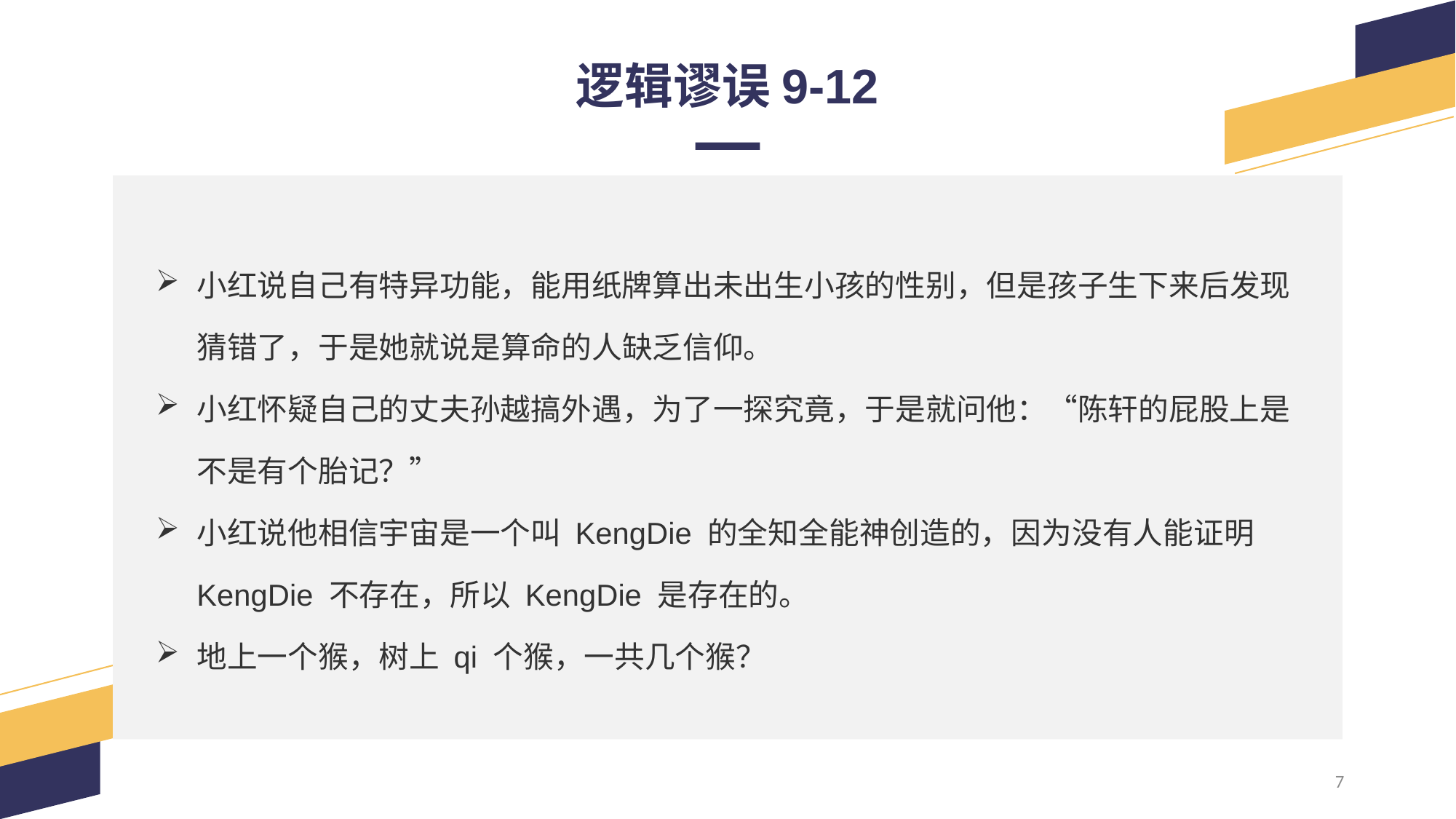

逻辑谬误9-12

小红说自己有特异功能，能用纸牌算出未出生小孩的性别，但是孩子生下来后发现猜错了，于是她就说是算命的人缺乏信仰。
小红怀疑自己的丈夫孙越搞外遇，为了一探究竟，于是就问他：“陈轩的屁股上是不是有个胎记？”
小红说他相信宇宙是一个叫 KengDie 的全知全能神创造的，因为没有人能证明 KengDie 不存在，所以 KengDie 是存在的。
地上一个猴，树上 qi 个猴，一共几个猴？

7